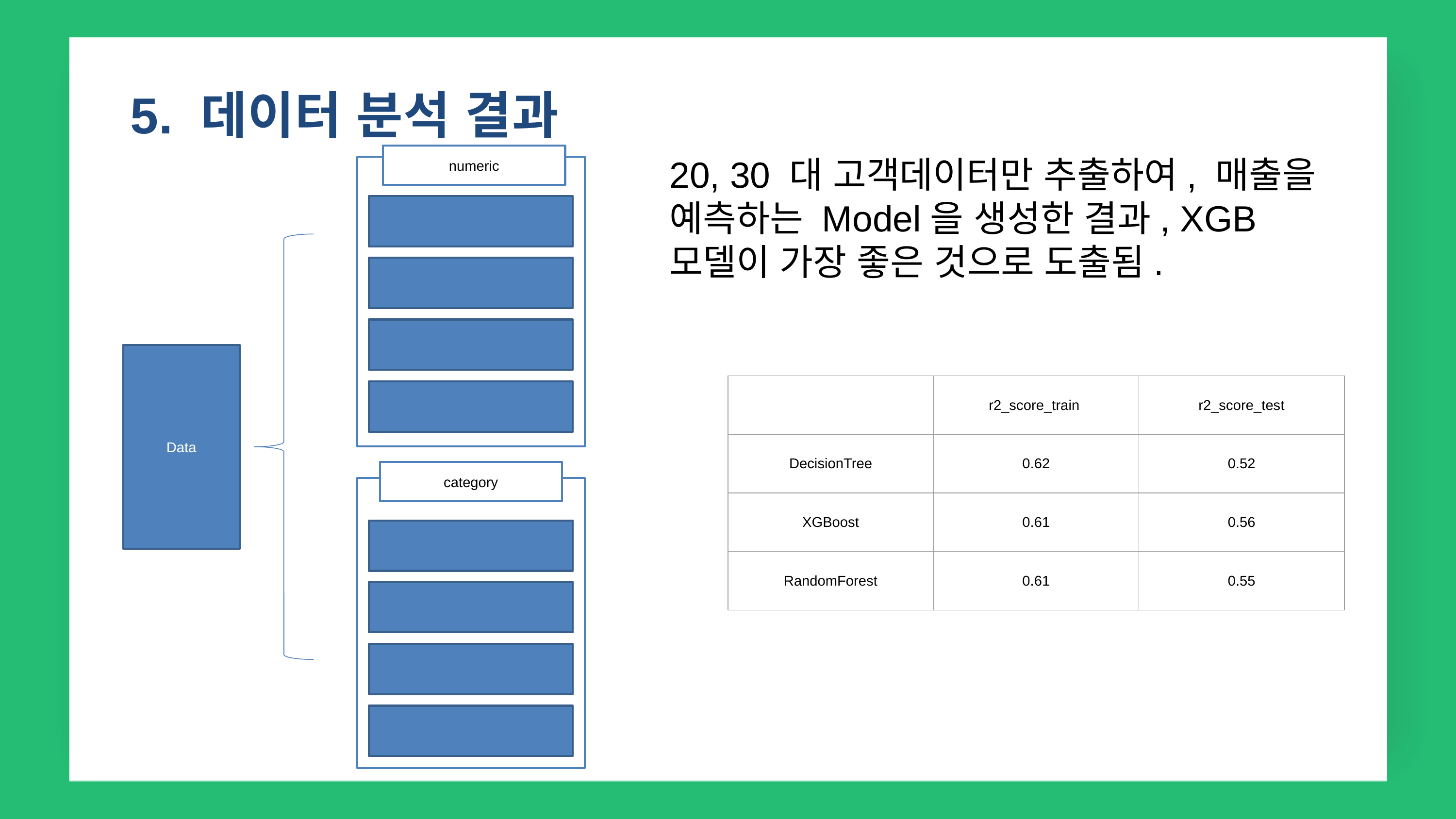

5. 데이터 분석 결과
numeric
20, 30 대 고객데이터만 추출하여, 매출을 예측하는 Model을 생성한 결과, XGB 모델이 가장 좋은 것으로 도출됨.

Data
|  | r2\_score\_train | r2\_score\_test |
| --- | --- | --- |
| DecisionTree | 0.62 | 0.52 |
| XGBoost | 0.61 | 0.56 |
| RandomForest | 0.61 | 0.55 |

category